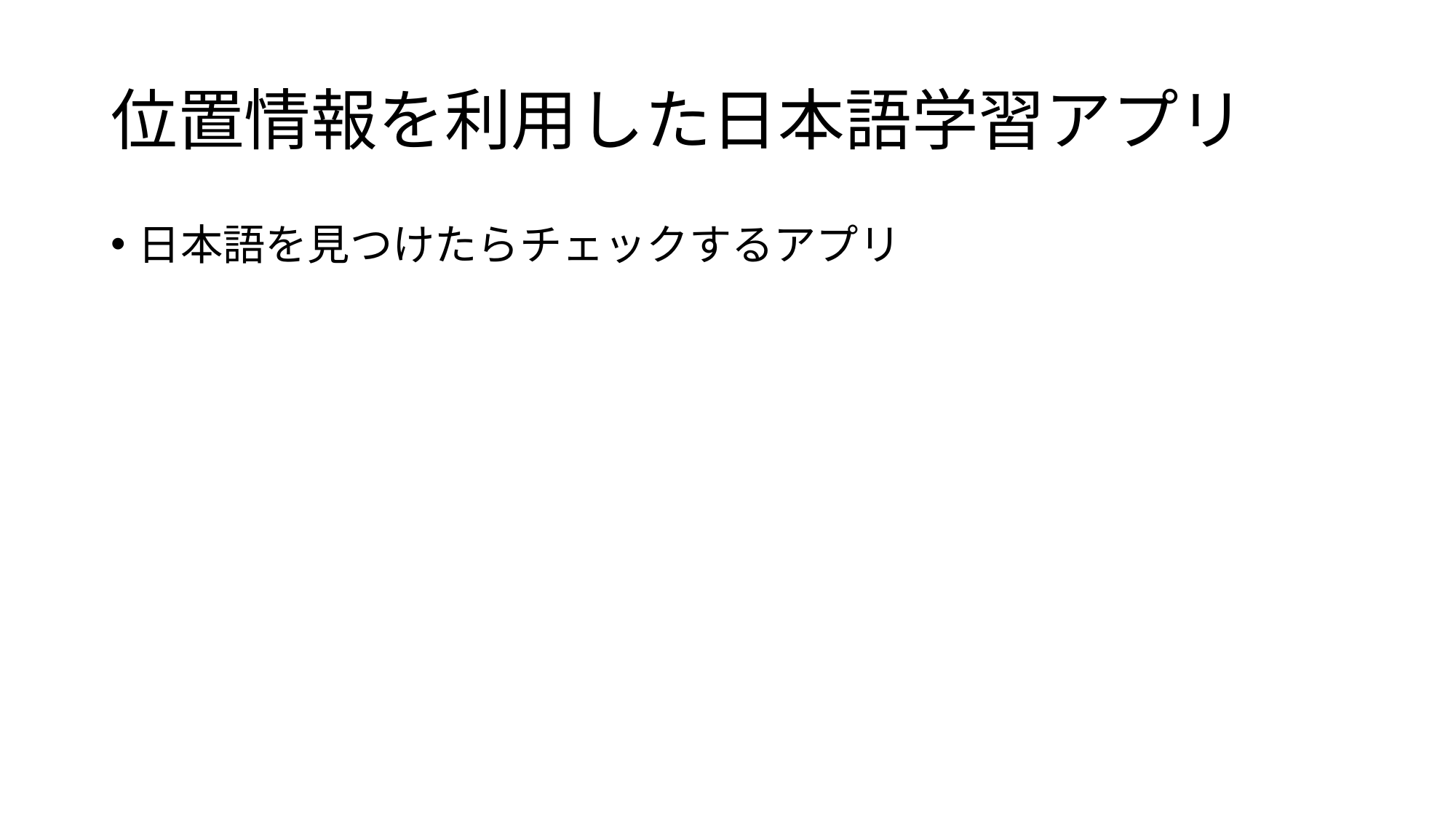

# 位置情報を利用した日本語学習アプリ
日本語を見つけたらチェックするアプリ